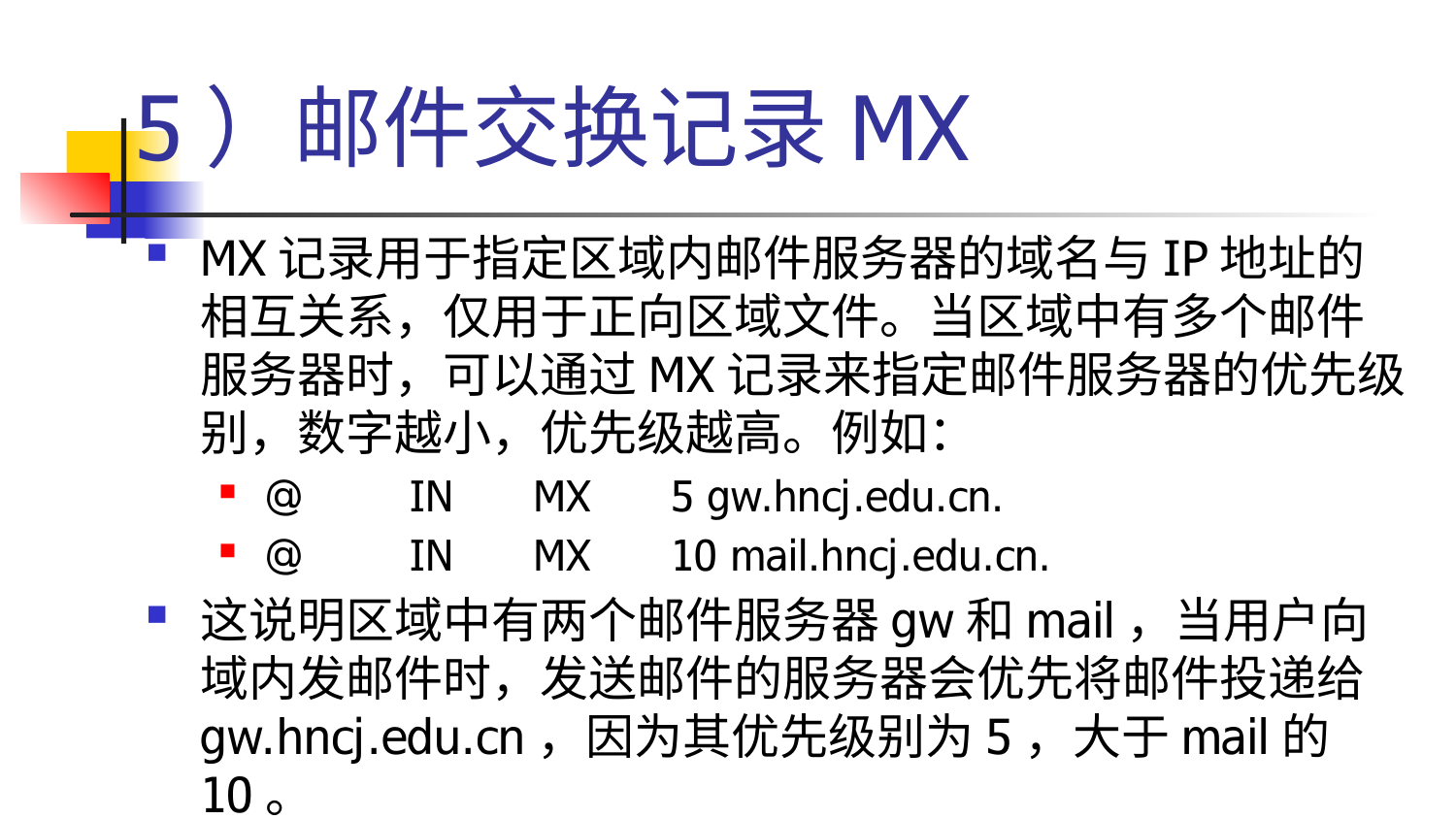

# 5）邮件交换记录MX
MX记录用于指定区域内邮件服务器的域名与IP地址的相互关系，仅用于正向区域文件。当区域中有多个邮件服务器时，可以通过MX记录来指定邮件服务器的优先级别，数字越小，优先级越高。例如：
@        IN      MX      5 gw.hncj.edu.cn.
@        IN      MX      10 mail.hncj.edu.cn.
这说明区域中有两个邮件服务器gw和mail，当用户向域内发邮件时，发送邮件的服务器会优先将邮件投递给gw.hncj.edu.cn，因为其优先级别为5，大于mail的10。